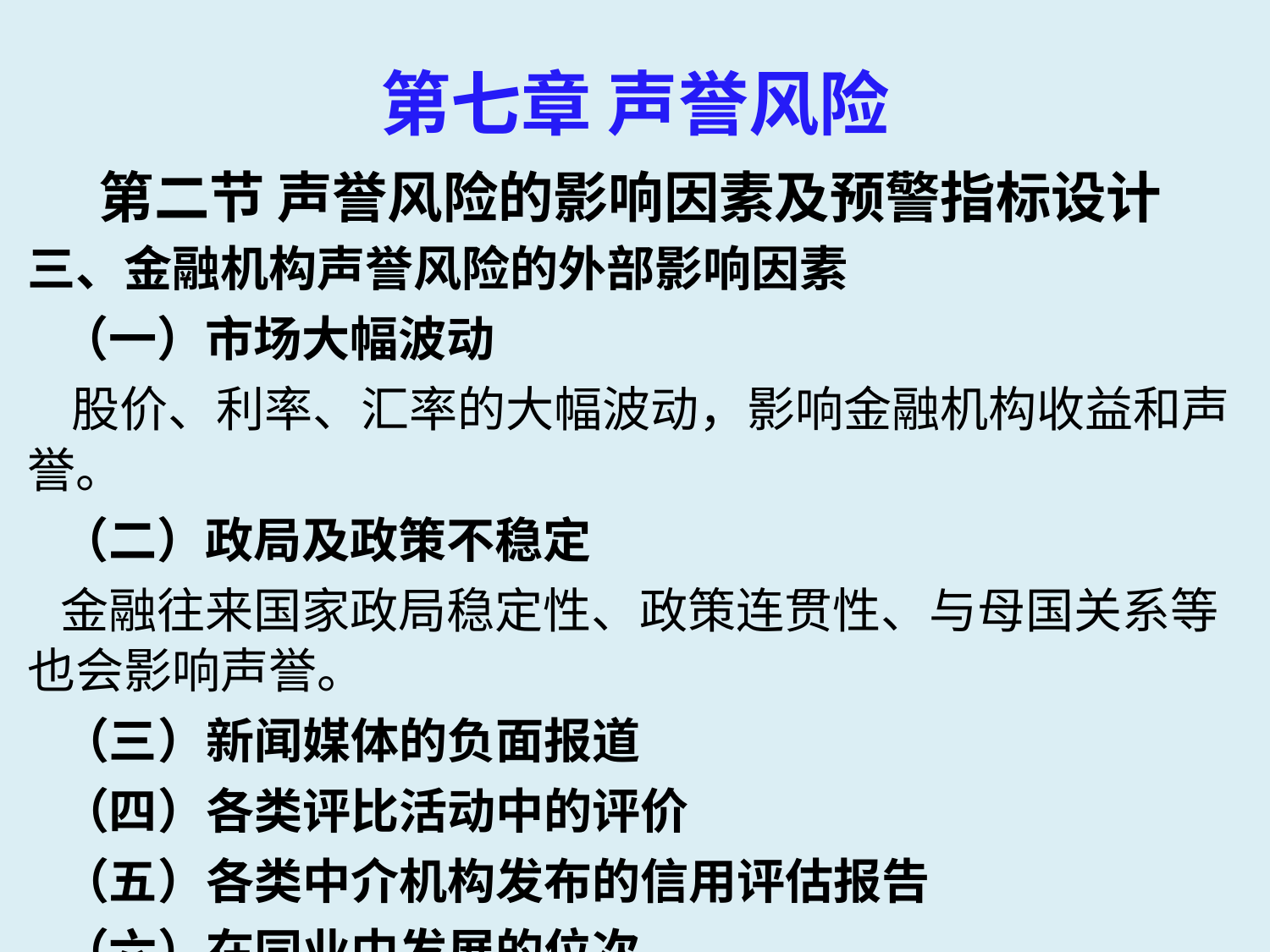

# 第七章 声誉风险
第二节 声誉风险的影响因素及预警指标设计
三、金融机构声誉风险的外部影响因素
  （一）市场大幅波动
   股价、利率、汇率的大幅波动，影响金融机构收益和声誉。
  （二）政局及政策不稳定
  金融往来国家政局稳定性、政策连贯性、与母国关系等也会影响声誉。
  （三）新闻媒体的负面报道
  （四）各类评比活动中的评价
  （五）各类中介机构发布的信用评估报告
  （六）在同业中发展的位次